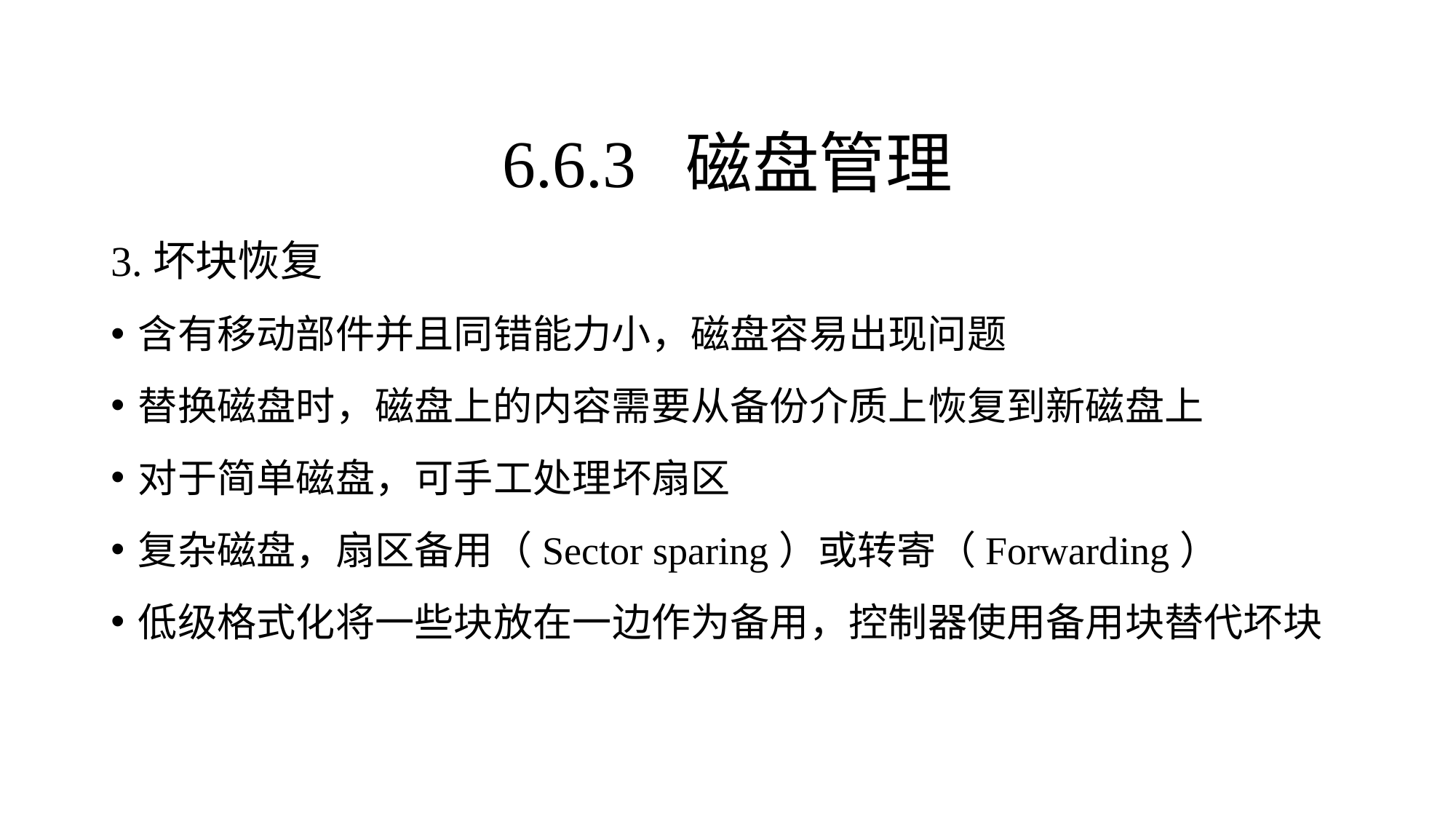

3.坏块恢复
含有移动部件并且同错能力小，磁盘容易出现问题
替换磁盘时，磁盘上的内容需要从备份介质上恢复到新磁盘上
对于简单磁盘，可手工处理坏扇区
复杂磁盘，扇区备用（Sector sparing）或转寄（Forwarding）
低级格式化将一些块放在一边作为备用，控制器使用备用块替代坏块
6.6.3  磁盘管理
16